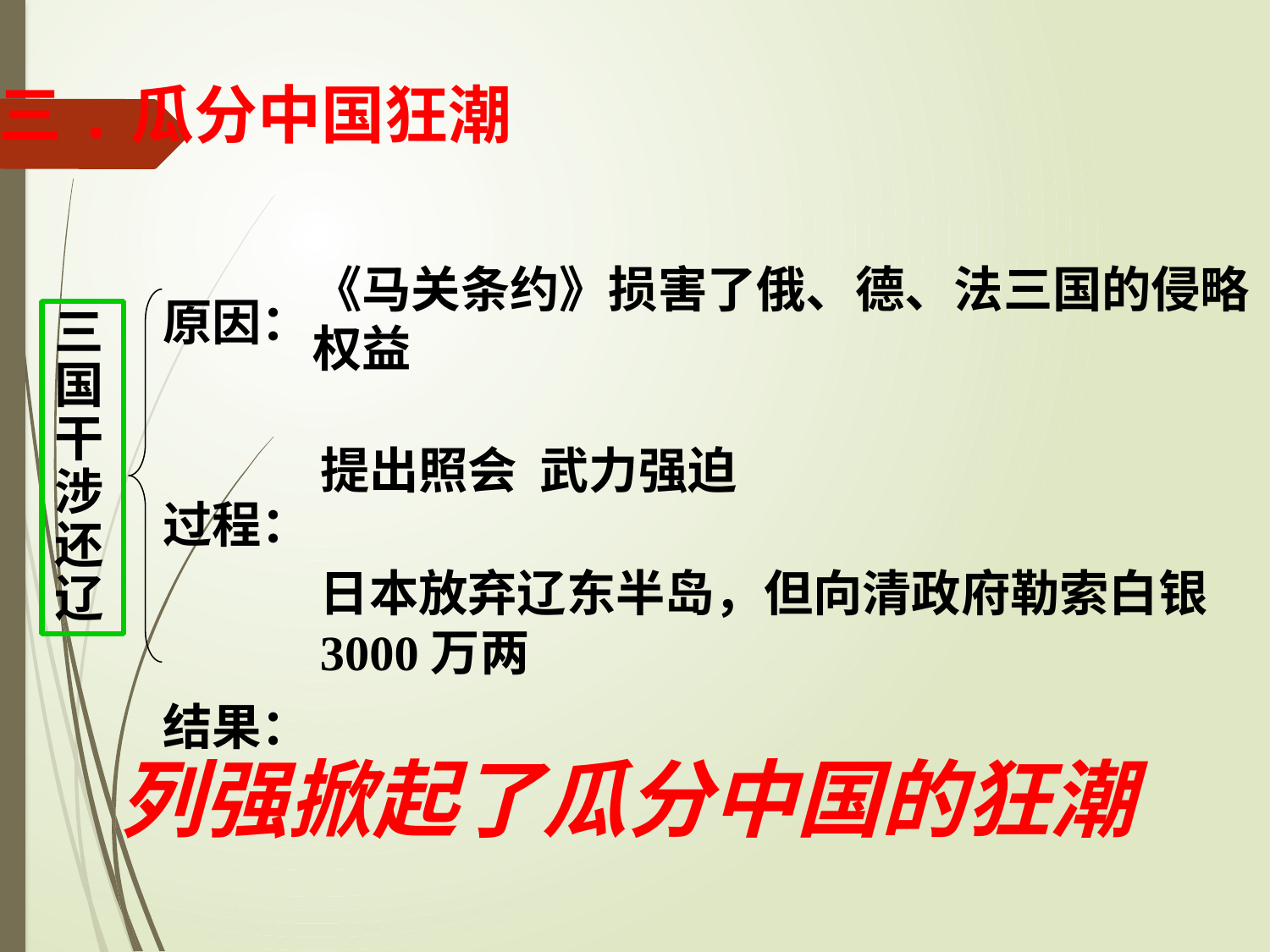

三.瓜分中国狂潮
《马关条约》损害了俄、德、法三国的侵略权益
原因：
过程：
结果：

三国干涉还辽
提出照会  武力强迫
日本放弃辽东半岛，但向清政府勒索白银3000万两
列强掀起了瓜分中国的狂潮